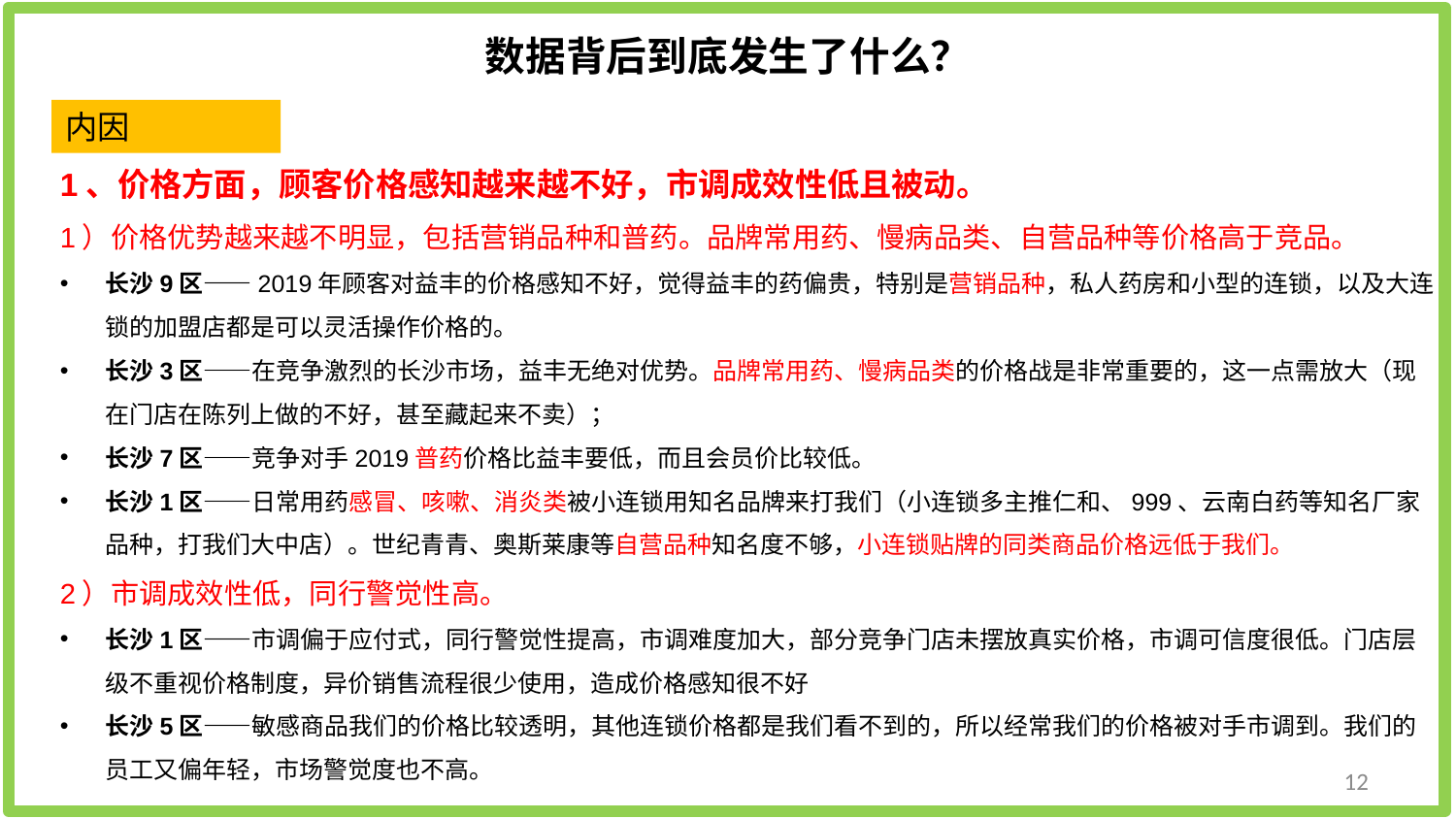

数据背后到底发生了什么？
内因
1、价格方面，顾客价格感知越来越不好，市调成效性低且被动。
1）价格优势越来越不明显，包括营销品种和普药。品牌常用药、慢病品类、自营品种等价格高于竞品。
长沙9区——2019年顾客对益丰的价格感知不好，觉得益丰的药偏贵，特别是营销品种，私人药房和小型的连锁，以及大连锁的加盟店都是可以灵活操作价格的。
长沙3区——在竞争激烈的长沙市场，益丰无绝对优势。品牌常用药、慢病品类的价格战是非常重要的，这一点需放大（现在门店在陈列上做的不好，甚至藏起来不卖）；
长沙7区——竞争对手2019普药价格比益丰要低，而且会员价比较低。
长沙1区——日常用药感冒、咳嗽、消炎类被小连锁用知名品牌来打我们（小连锁多主推仁和、999、云南白药等知名厂家品种，打我们大中店）。世纪青青、奥斯莱康等自营品种知名度不够，小连锁贴牌的同类商品价格远低于我们。
2）市调成效性低，同行警觉性高。
长沙1区——市调偏于应付式，同行警觉性提高，市调难度加大，部分竞争门店未摆放真实价格，市调可信度很低。门店层级不重视价格制度，异价销售流程很少使用，造成价格感知很不好
长沙5区——敏感商品我们的价格比较透明，其他连锁价格都是我们看不到的，所以经常我们的价格被对手市调到。我们的员工又偏年轻，市场警觉度也不高。
12